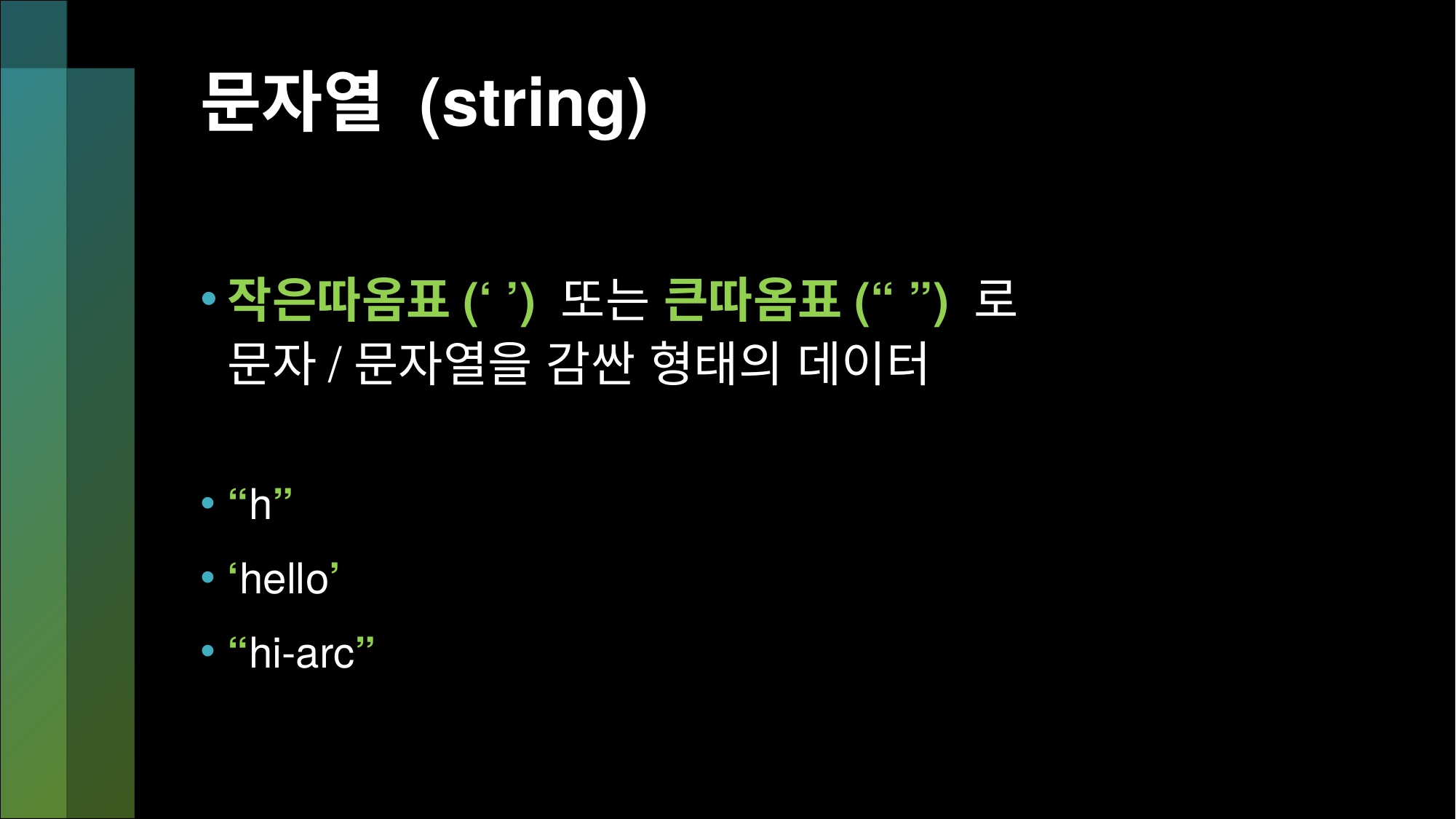

# 문자열 (string)
작은따옴표(‘ ’) 또는 큰따옴표(“ ”) 로
문자/문자열을 감싼 형태의 데이터

“h”
‘hello’
“hi-arc”